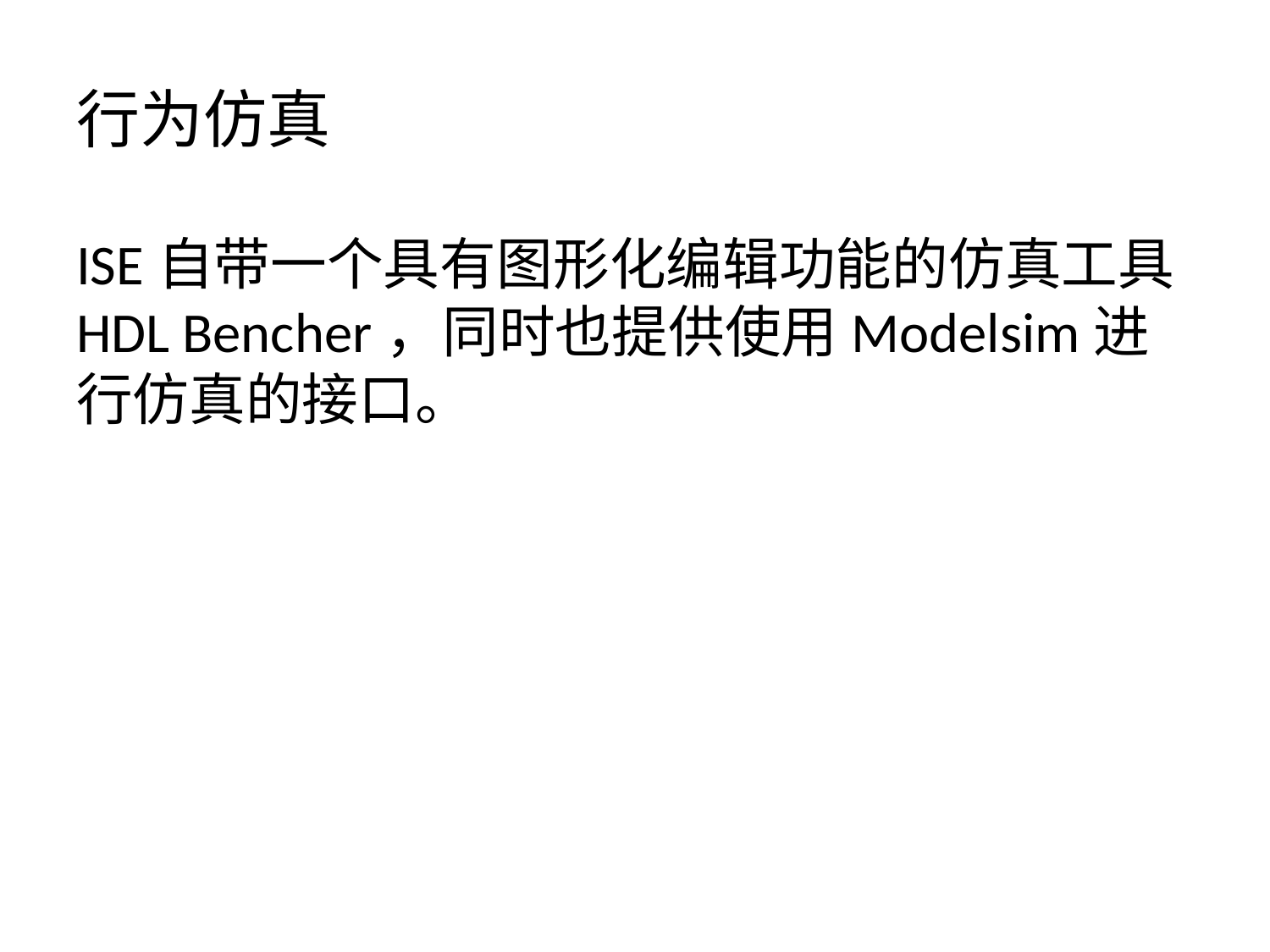

# 行为仿真
ISE自带一个具有图形化编辑功能的仿真工具HDL Bencher，同时也提供使用Modelsim进行仿真的接口。